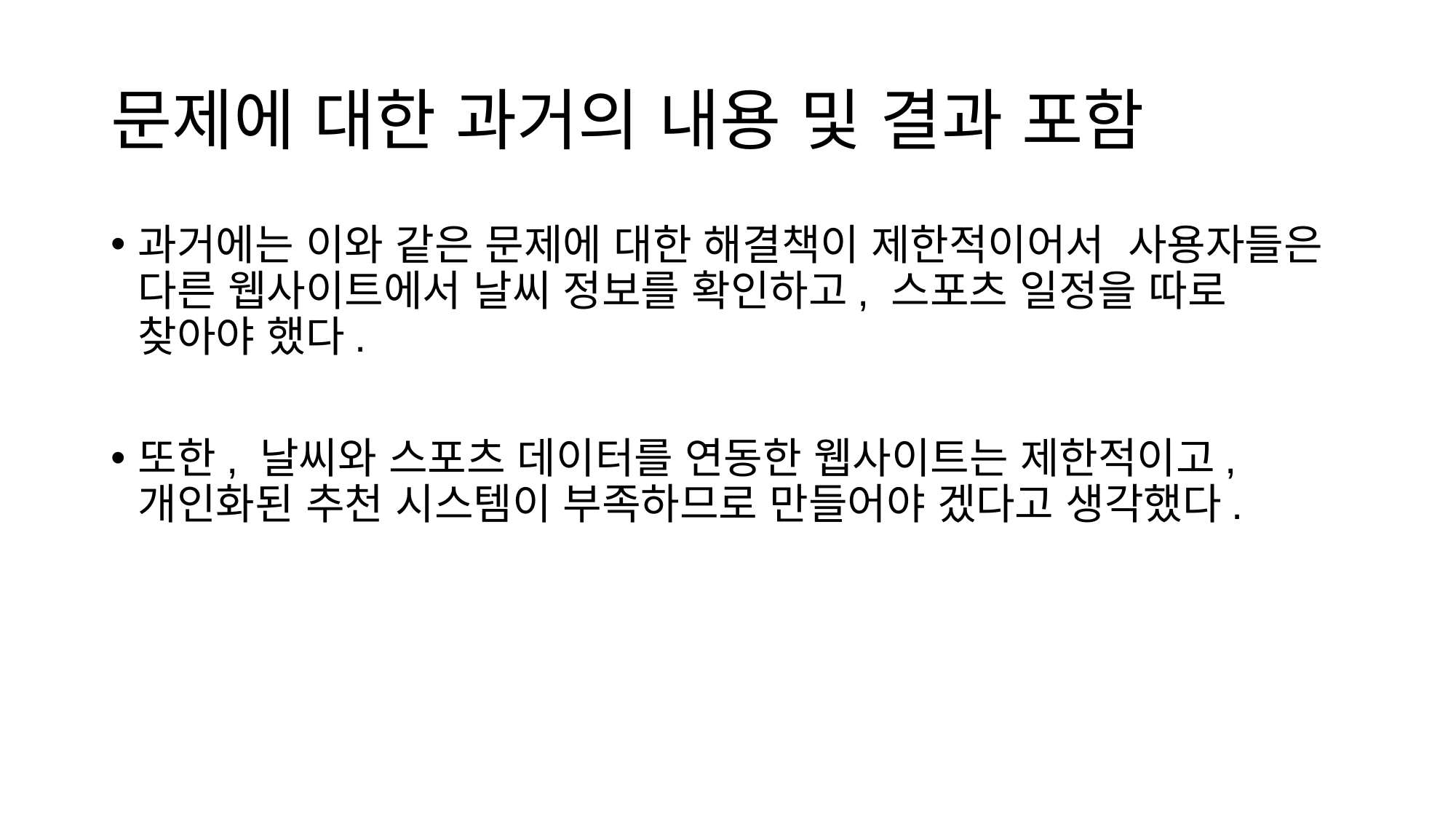

# 문제에 대한 과거의 내용 및 결과 포함
과거에는 이와 같은 문제에 대한 해결책이 제한적이어서  사용자들은 다른 웹사이트에서 날씨 정보를 확인하고, 스포츠 일정을 따로 찾아야 했다.

또한, 날씨와 스포츠 데이터를 연동한 웹사이트는 제한적이고, 개인화된 추천 시스템이 부족하므로 만들어야 겠다고 생각했다.